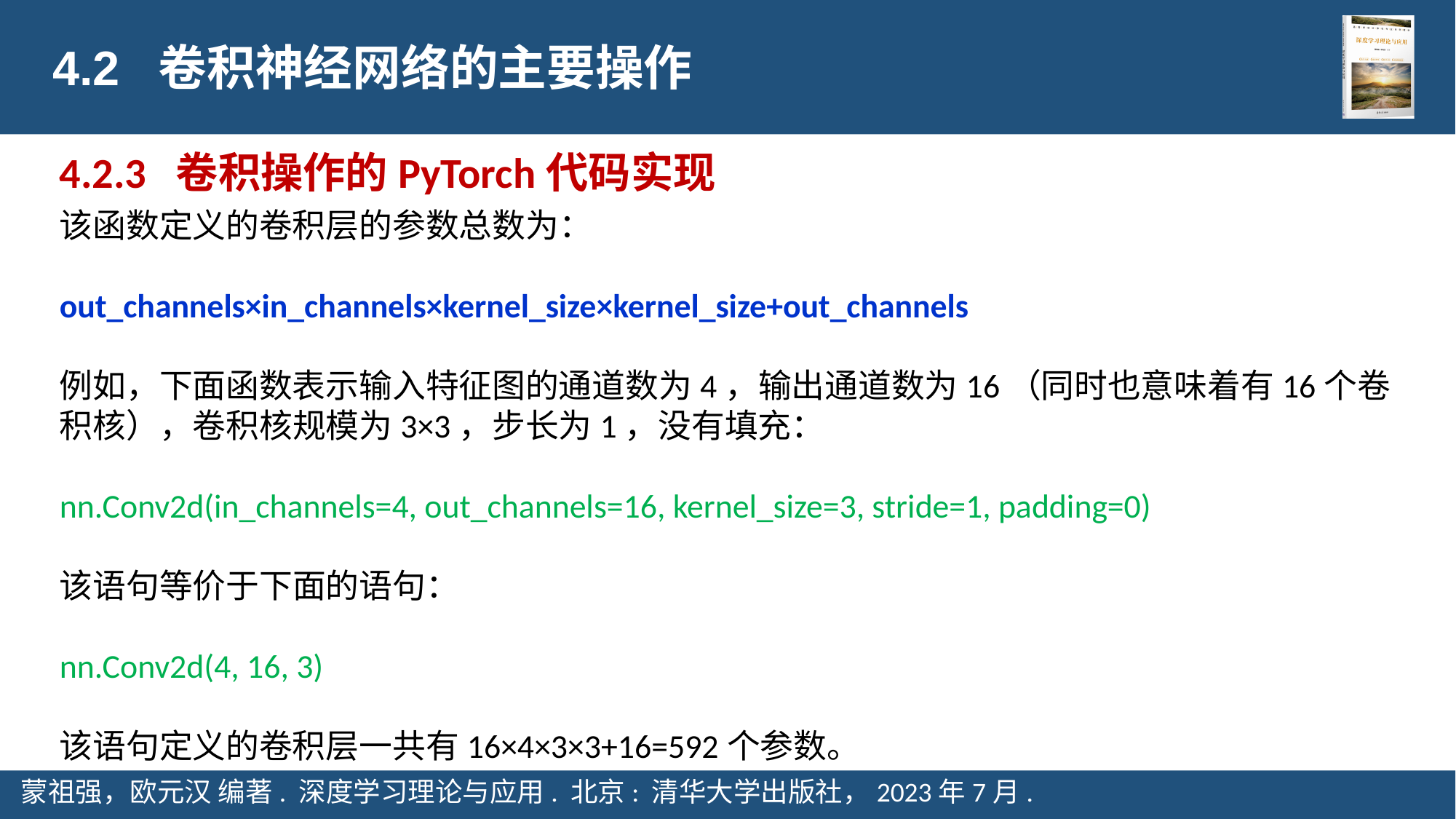

4.2  卷积神经网络的主要操作
4.2.3  卷积操作的PyTorch代码实现
该函数定义的卷积层的参数总数为：

out_channels×in_channels×kernel_size×kernel_size+out_channels

例如，下面函数表示输入特征图的通道数为4，输出通道数为16（同时也意味着有16个卷积核），卷积核规模为3×3，步长为1，没有填充：

nn.Conv2d(in_channels=4, out_channels=16, kernel_size=3, stride=1, padding=0)

该语句等价于下面的语句：

nn.Conv2d(4, 16, 3)

该语句定义的卷积层一共有16×4×3×3+16=592个参数。